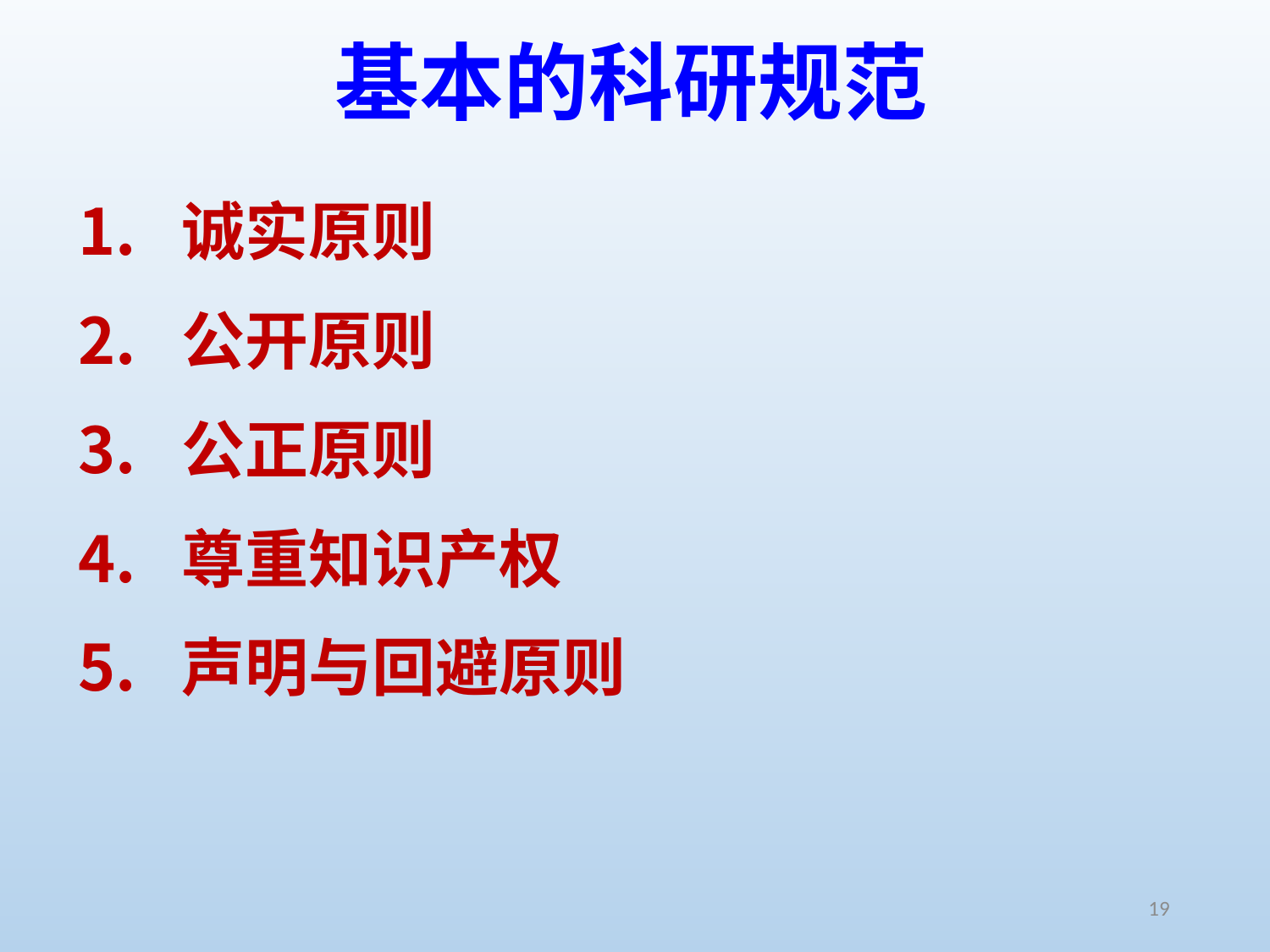

# 基本的科研规范
诚实原则
公开原则
公正原则
尊重知识产权
声明与回避原则
19